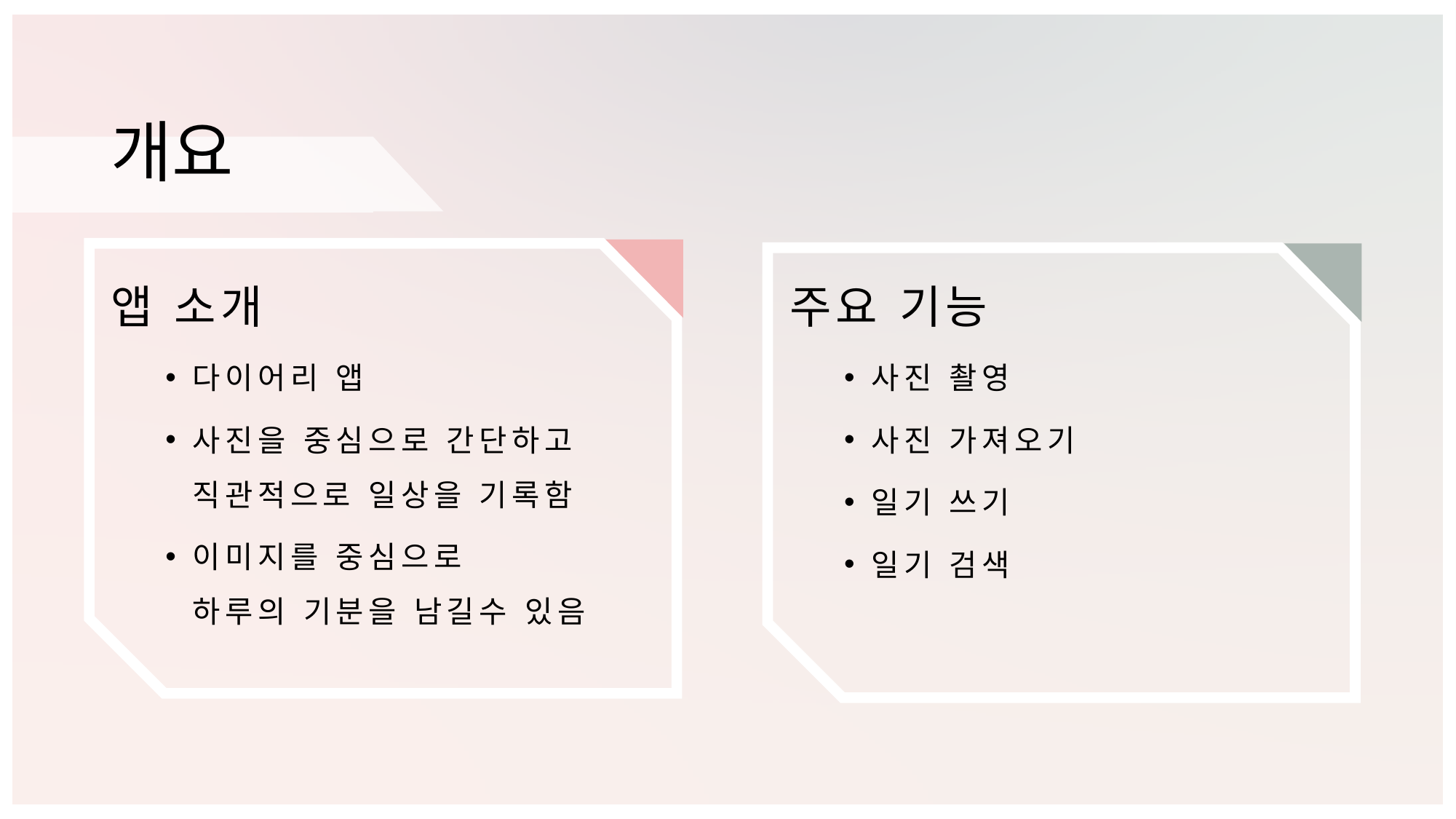

#
개요

앱 소개
다이어리 앱
사진을 중심으로 간단하고
직관적으로 일상을 기록함
이미지를 중심으로
하루의 기분을 남길수 있음
주요 기능
사진 촬영
사진 가져오기
일기 쓰기
일기 검색